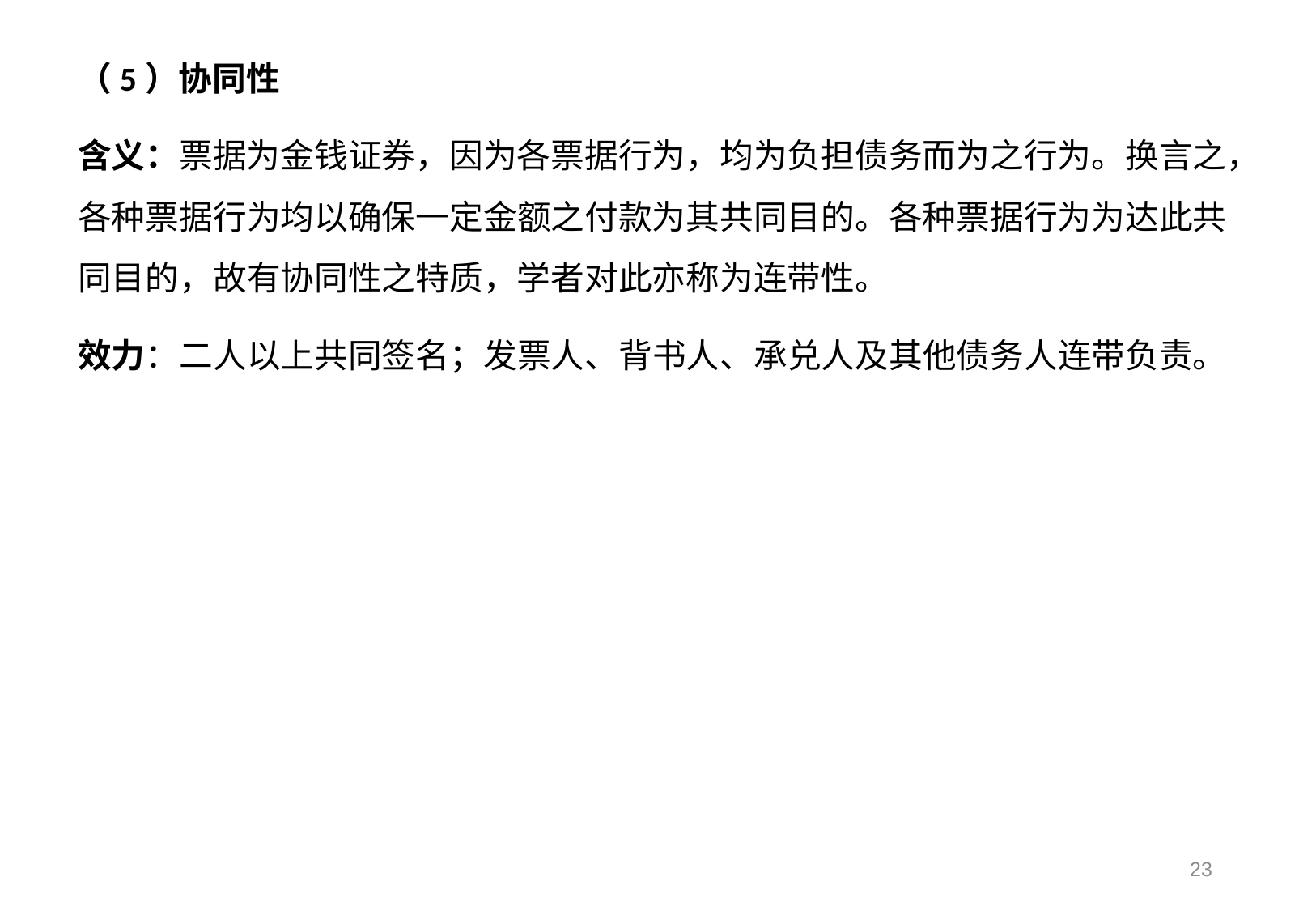

（5）协同性
含义：票据为金钱证券，因为各票据行为，均为负担债务而为之行为。换言之，各种票据行为均以确保一定金额之付款为其共同目的。各种票据行为为达此共同目的，故有协同性之特质，学者对此亦称为连带性。
效力：二人以上共同签名；发票人、背书人、承兑人及其他债务人连带负责。
23